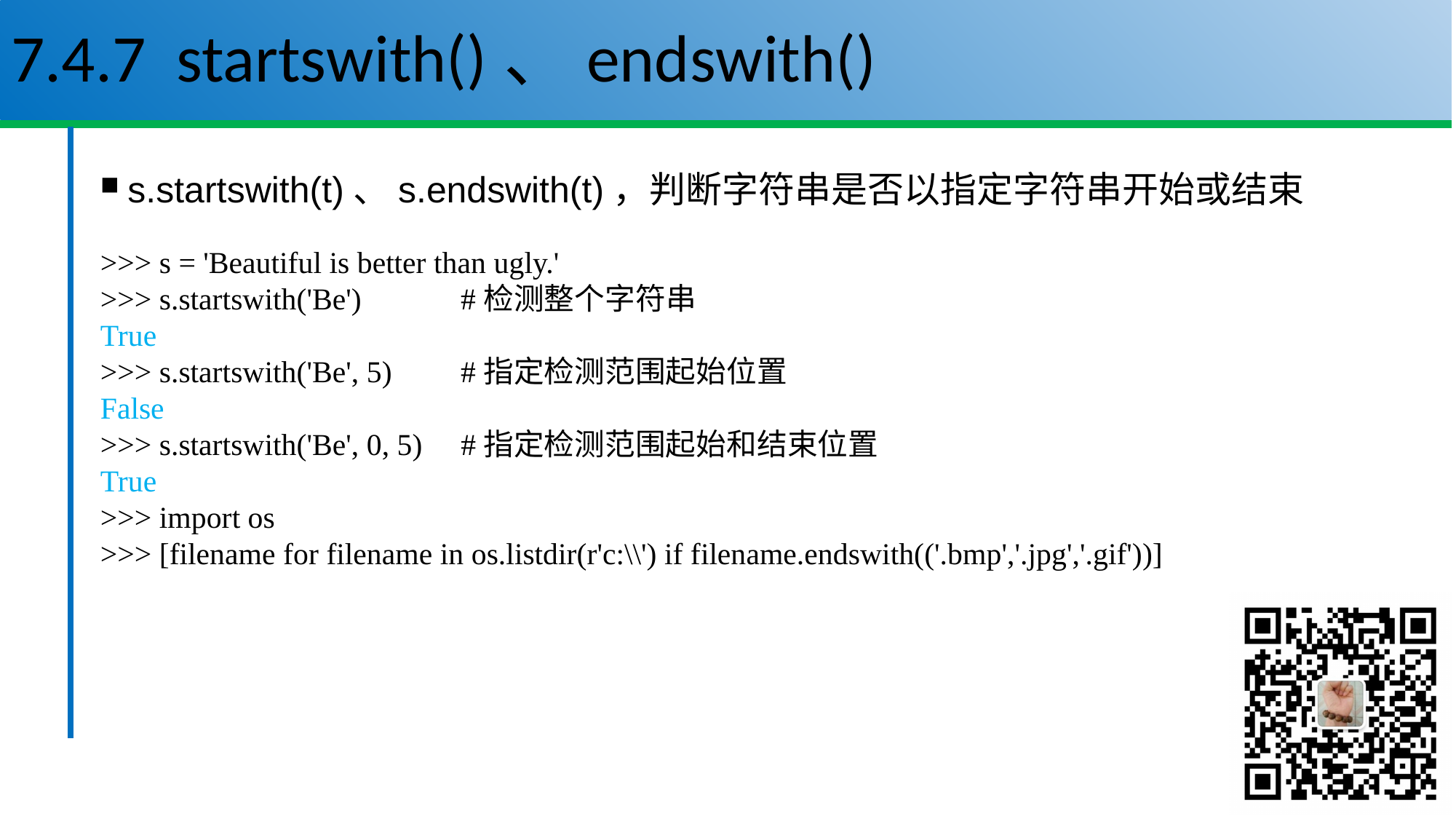

# 7.4.7  startswith()、endswith()
s.startswith(t)、s.endswith(t)，判断字符串是否以指定字符串开始或结束

>>> s = 'Beautiful is better than ugly.'
>>> s.startswith('Be')             #检测整个字符串
True
>>> s.startswith('Be', 5)         #指定检测范围起始位置
False
>>> s.startswith('Be', 0, 5)     #指定检测范围起始和结束位置
True
>>> import os
>>> [filename for filename in os.listdir(r'c:\\') if filename.endswith(('.bmp','.jpg','.gif'))]
41